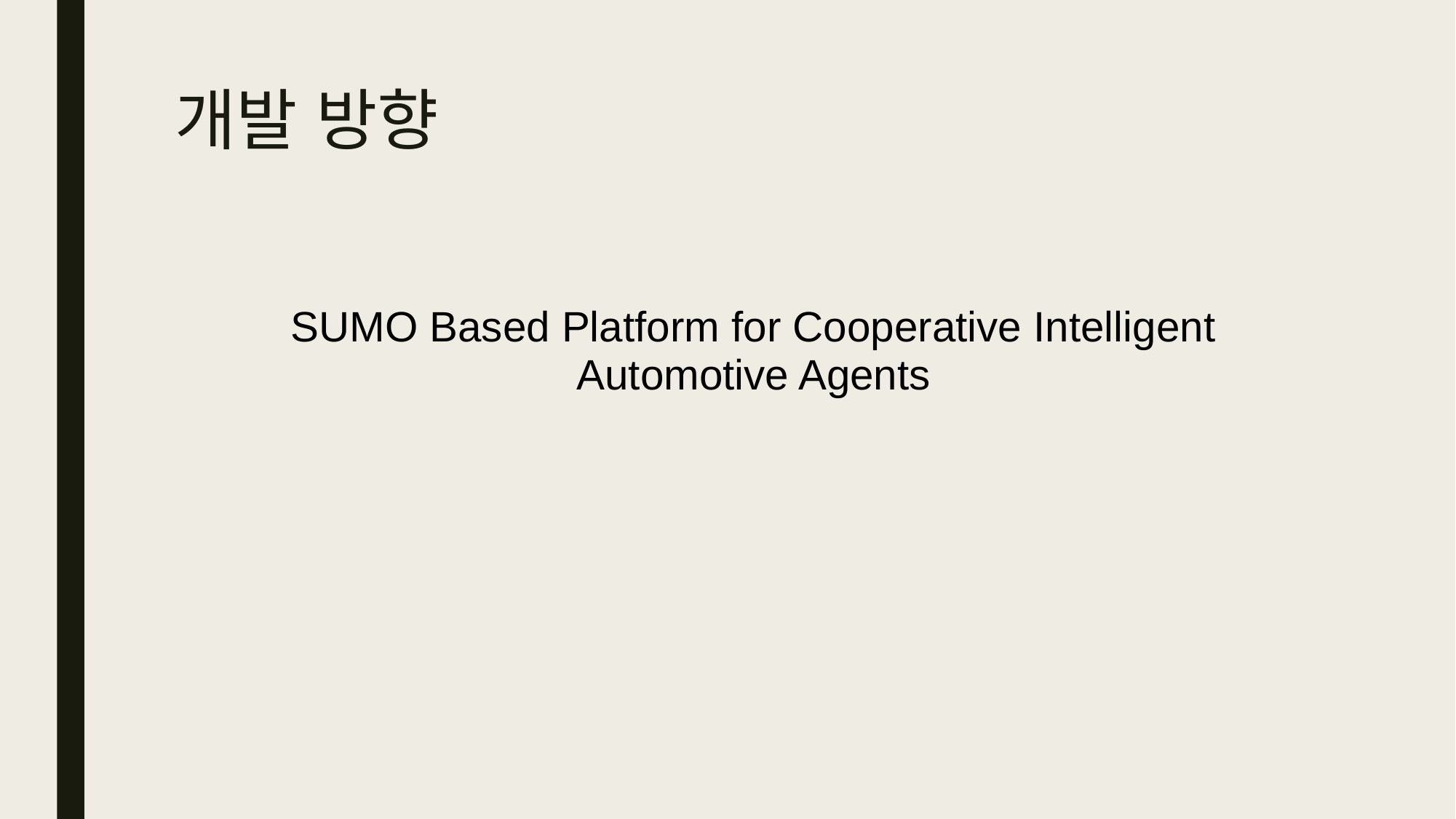

# 개발 방향

SUMO Based Platform for Cooperative Intelligent Automotive Agents